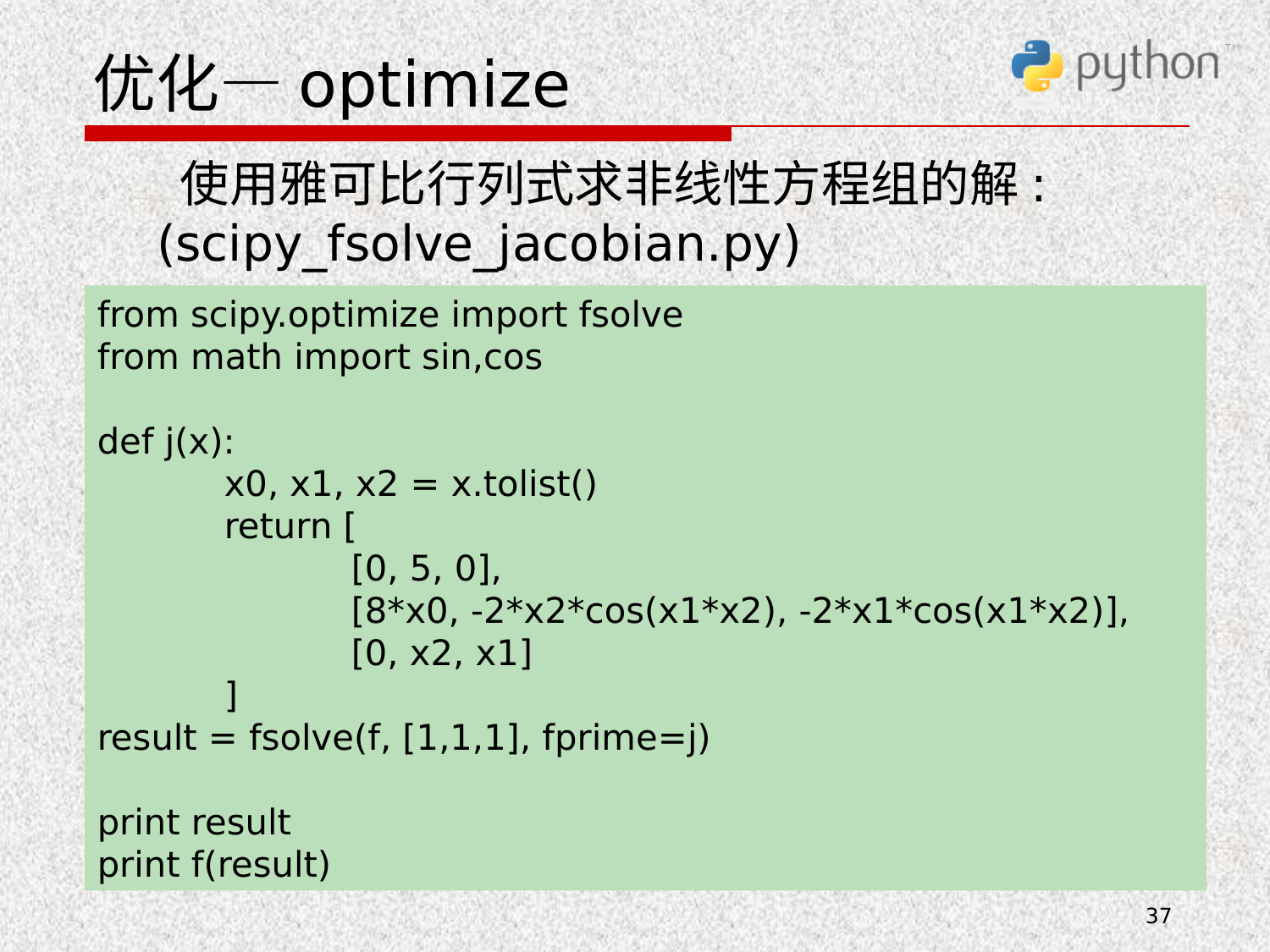

# 优化—optimize
       使用雅可比行列式求非线性方程组的解:(scipy_fsolve_jacobian.py)

from scipy.optimize import fsolve
from math import sin,cos

def j(x):
	x0, x1, x2 = x.tolist()
	return [
		[0, 5, 0],
		[8*x0, -2*x2*cos(x1*x2), -2*x1*cos(x1*x2)],
		[0, x2, x1]
	]
result = fsolve(f, [1,1,1], fprime=j)

print result
print f(result)
37